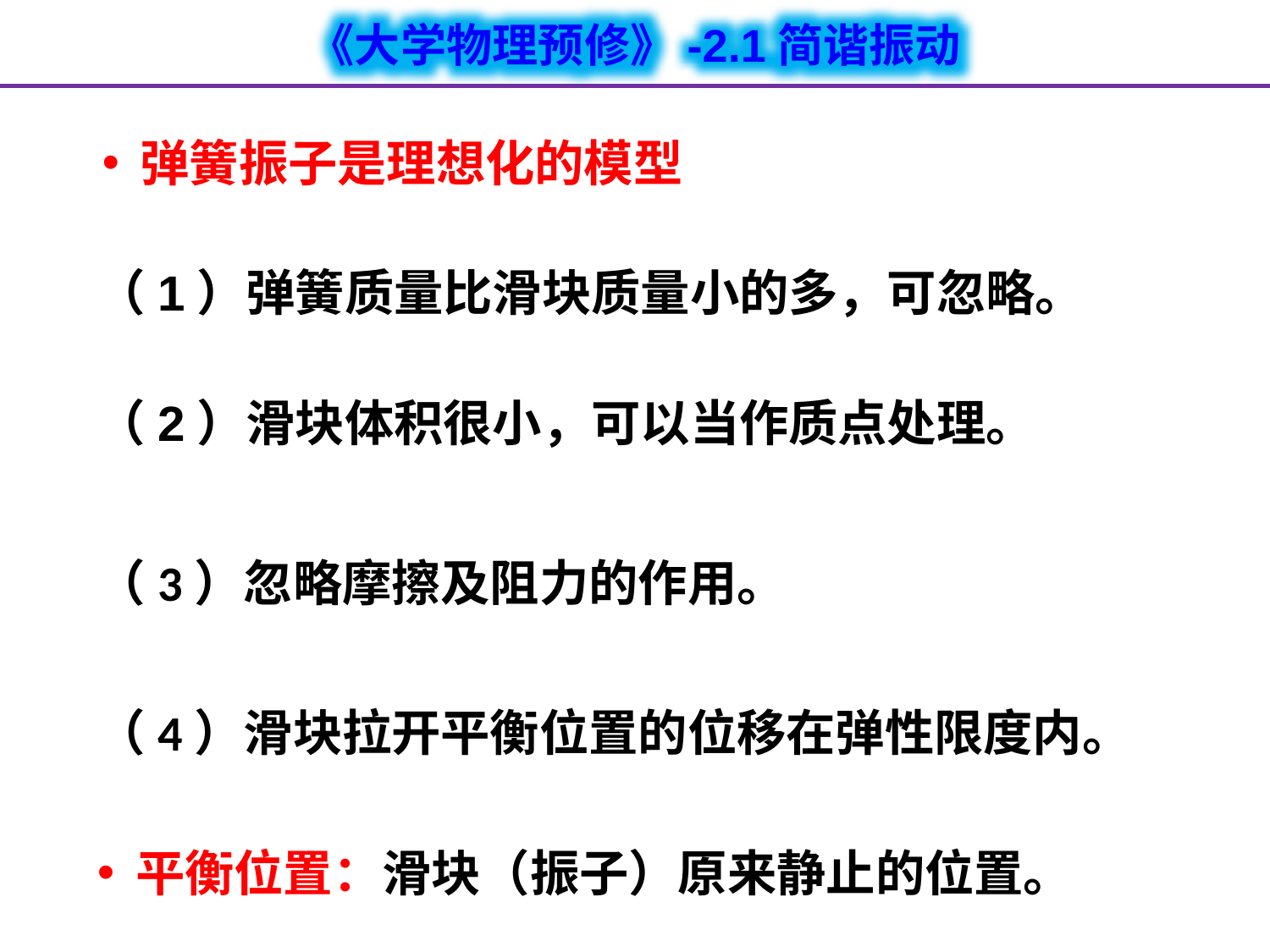

弹簧振子是理想化的模型
（1）弹簧质量比滑块质量小的多，可忽略。
（2）滑块体积很小，可以当作质点处理。
（3）忽略摩擦及阻力的作用。
（4）滑块拉开平衡位置的位移在弹性限度内。
平衡位置：滑块（振子）原来静止的位置。